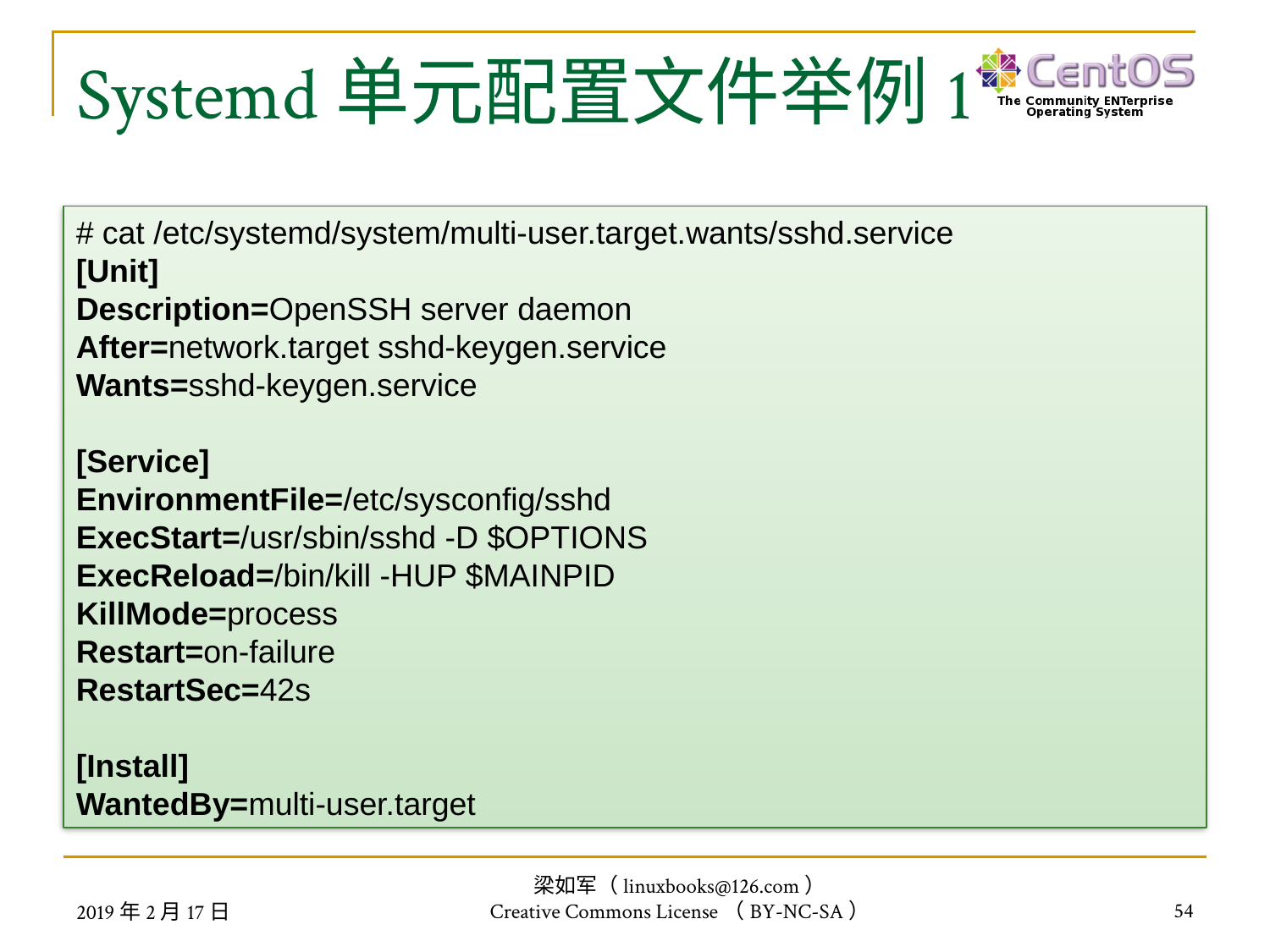

# Systemd单元配置文件举例1
# cat /etc/systemd/system/multi-user.target.wants/sshd.service
[Unit]
Description=OpenSSH server daemon
After=network.target sshd-keygen.service
Wants=sshd-keygen.service

[Service]
EnvironmentFile=/etc/sysconfig/sshd
ExecStart=/usr/sbin/sshd -D $OPTIONS
ExecReload=/bin/kill -HUP $MAINPID
KillMode=process
Restart=on-failure
RestartSec=42s

[Install]
WantedBy=multi-user.target
梁如军（linuxbooks@126.com）
Creative Commons License（BY-NC-SA）
2019年2月17日
54